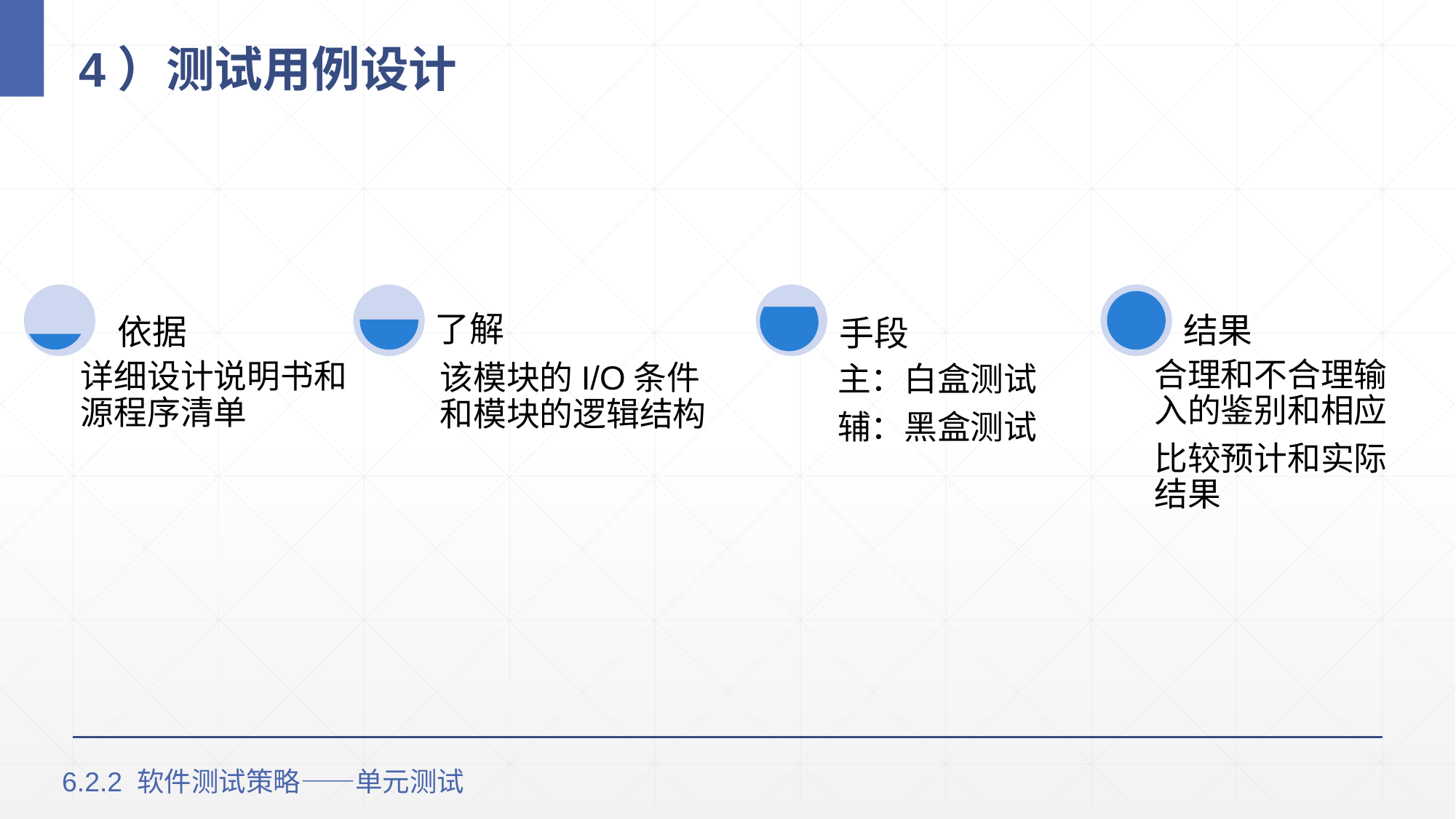

# 4）测试用例设计

了解

结果
依据
手段

合理和不合理输入的鉴别和相应
比较预计和实际结果
详细设计说明书和源程序清单
该模块的I/O条件和模块的逻辑结构
主：白盒测试
辅：黑盒测试
6.2.2 软件测试策略——单元测试